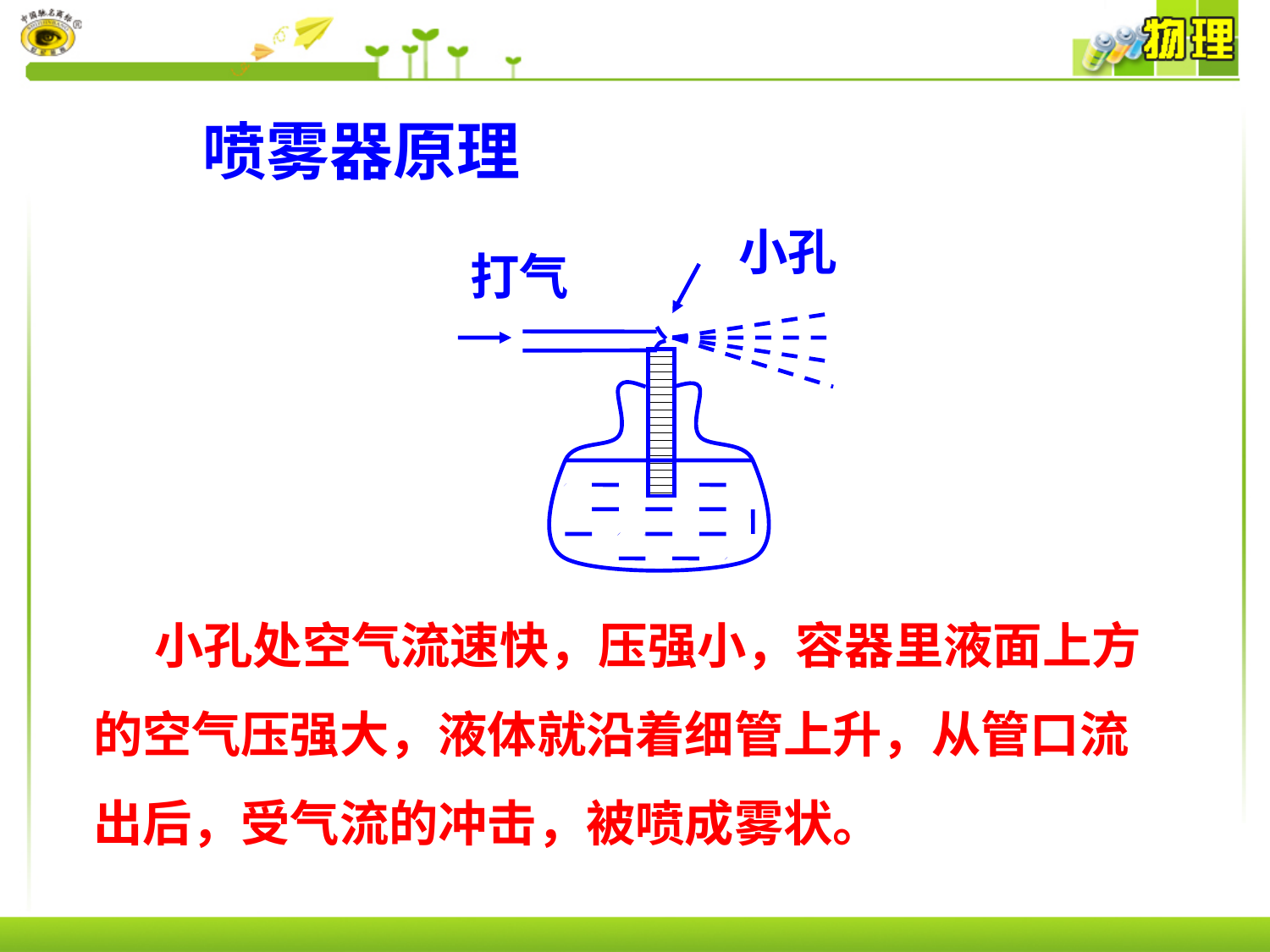

喷雾器原理
小孔
打气

　  小孔处空气流速快，压强小，容器里液面上方的空气压强大，液体就沿着细管上升，从管口流出后，受气流的冲击，被喷成雾状。